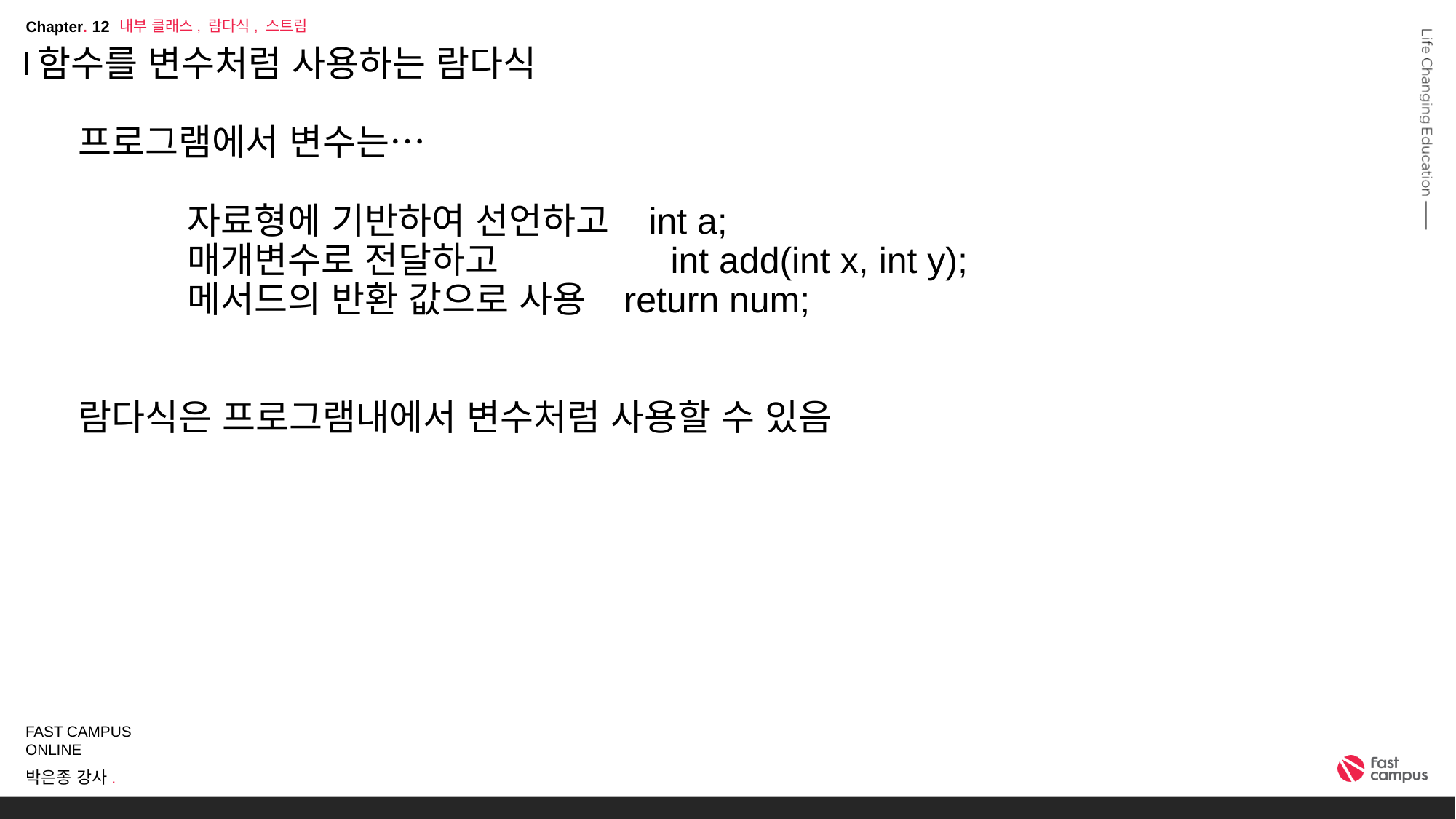

내부 클래스, 람다식, 스트림

12
# 함수를 변수처럼 사용하는 람다식 프로그램에서 변수는… 자료형에 기반하여 선언하고   int a; 매개변수로 전달하고                int add(int x, int y); 메서드의 반환 값으로 사용	return num; 람다식은 프로그램내에서 변수처럼 사용할 수 있음